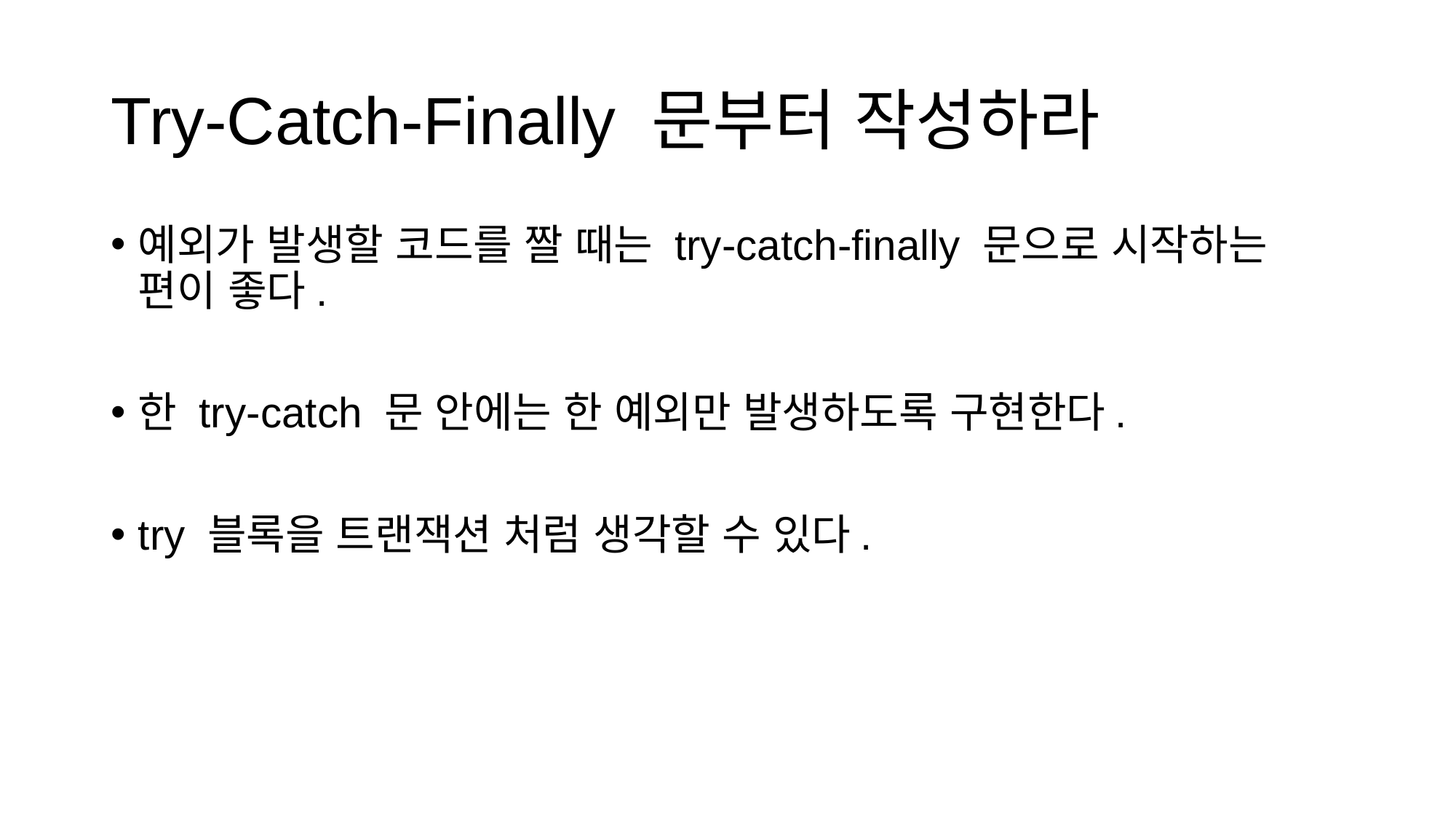

# Try-Catch-Finally 문부터 작성하라
예외가 발생할 코드를 짤 때는 try-catch-finally 문으로 시작하는 편이 좋다.

한 try-catch 문 안에는 한 예외만 발생하도록 구현한다.

try 블록을 트랜잭션 처럼 생각할 수 있다.